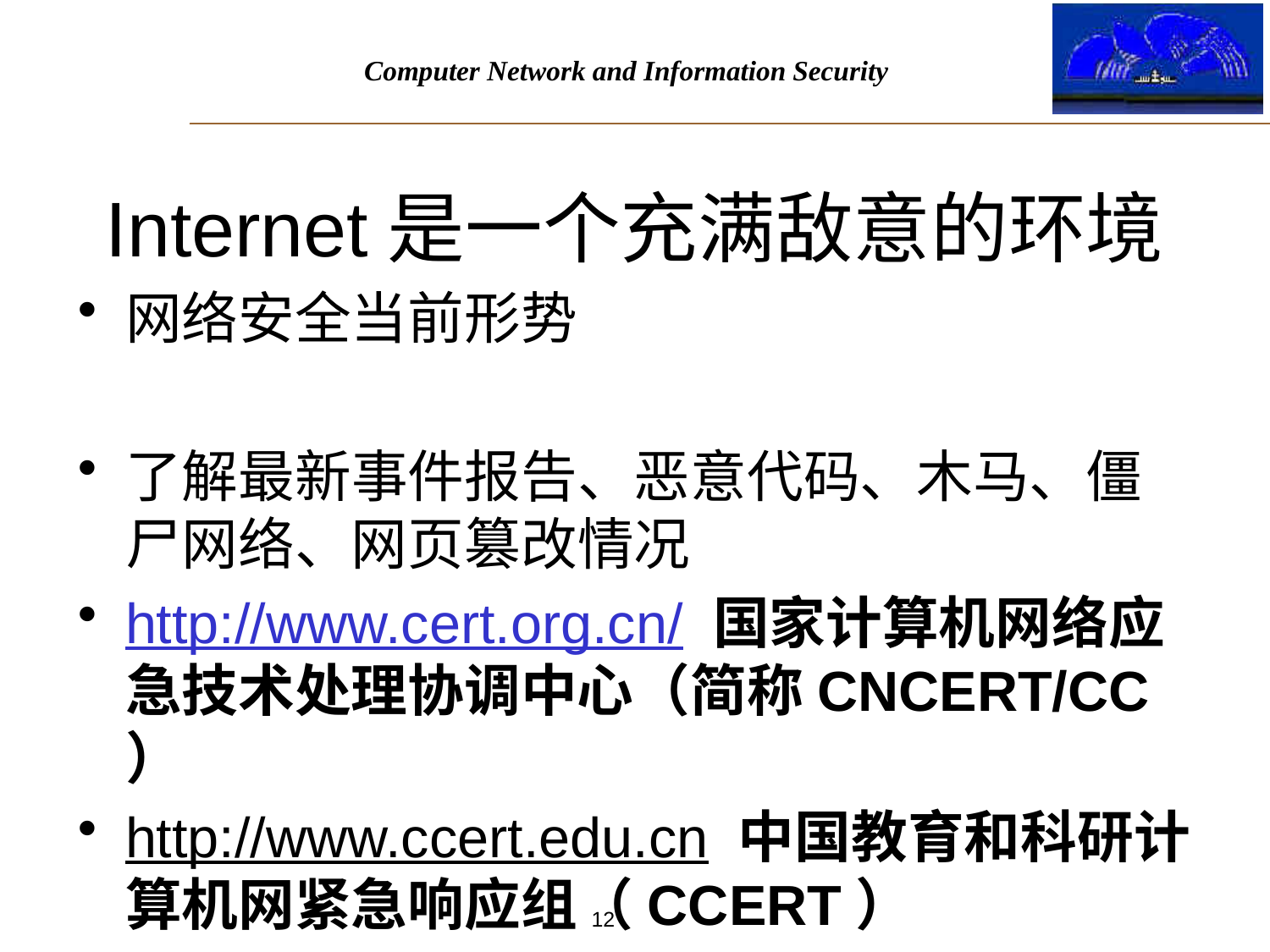

Internet是一个充满敌意的环境
网络安全当前形势

了解最新事件报告、恶意代码、木马、僵尸网络、网页篡改情况
http://www.cert.org.cn/ 国家计算机网络应急技术处理协调中心（简称CNCERT/CC）
http://www.ccert.edu.cn 中国教育和科研计算机网紧急响应组（CCERT）

12